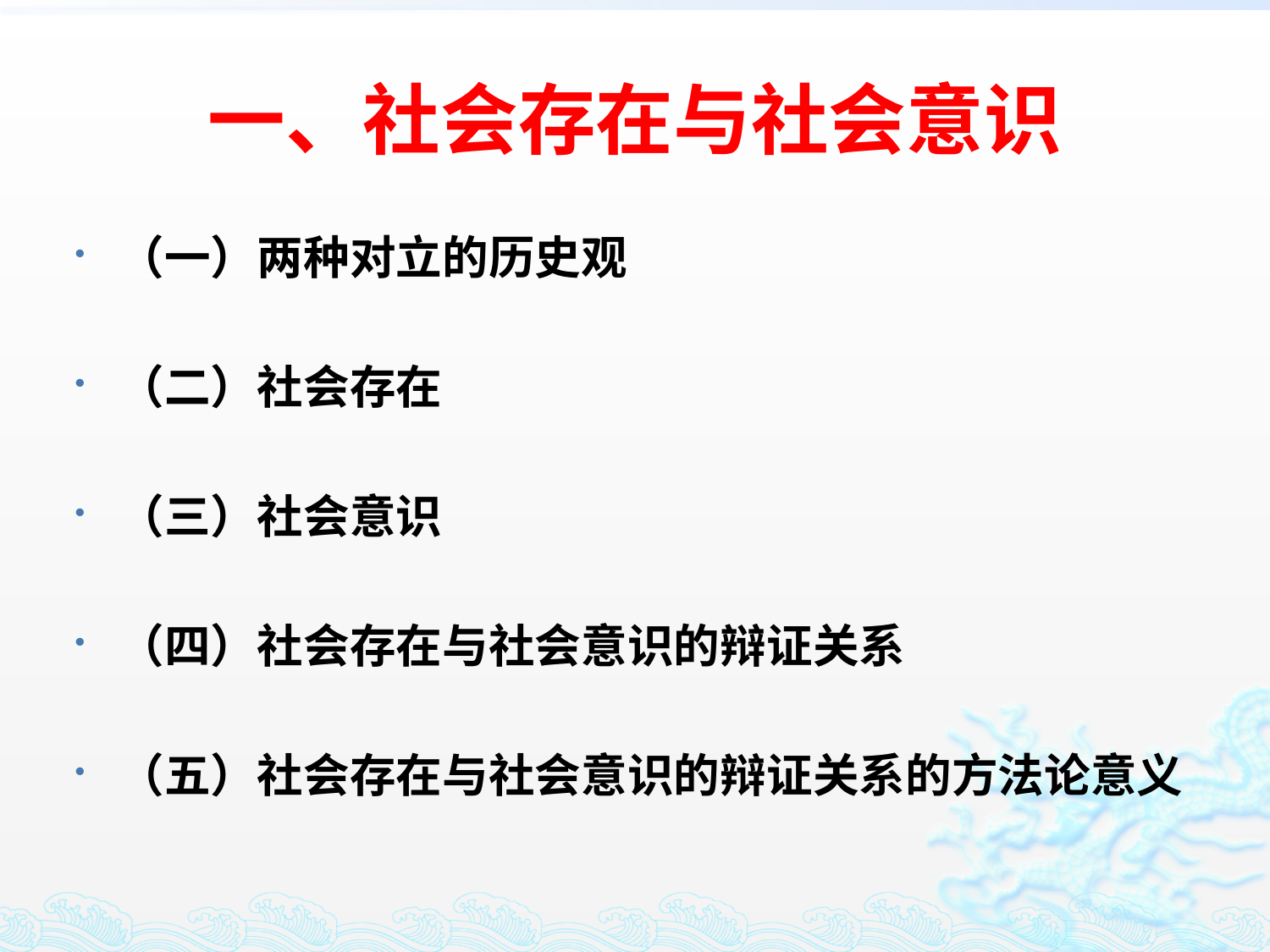

# 一、社会存在与社会意识
（一）两种对立的历史观

（二）社会存在

（三）社会意识

（四）社会存在与社会意识的辩证关系

（五）社会存在与社会意识的辩证关系的方法论意义